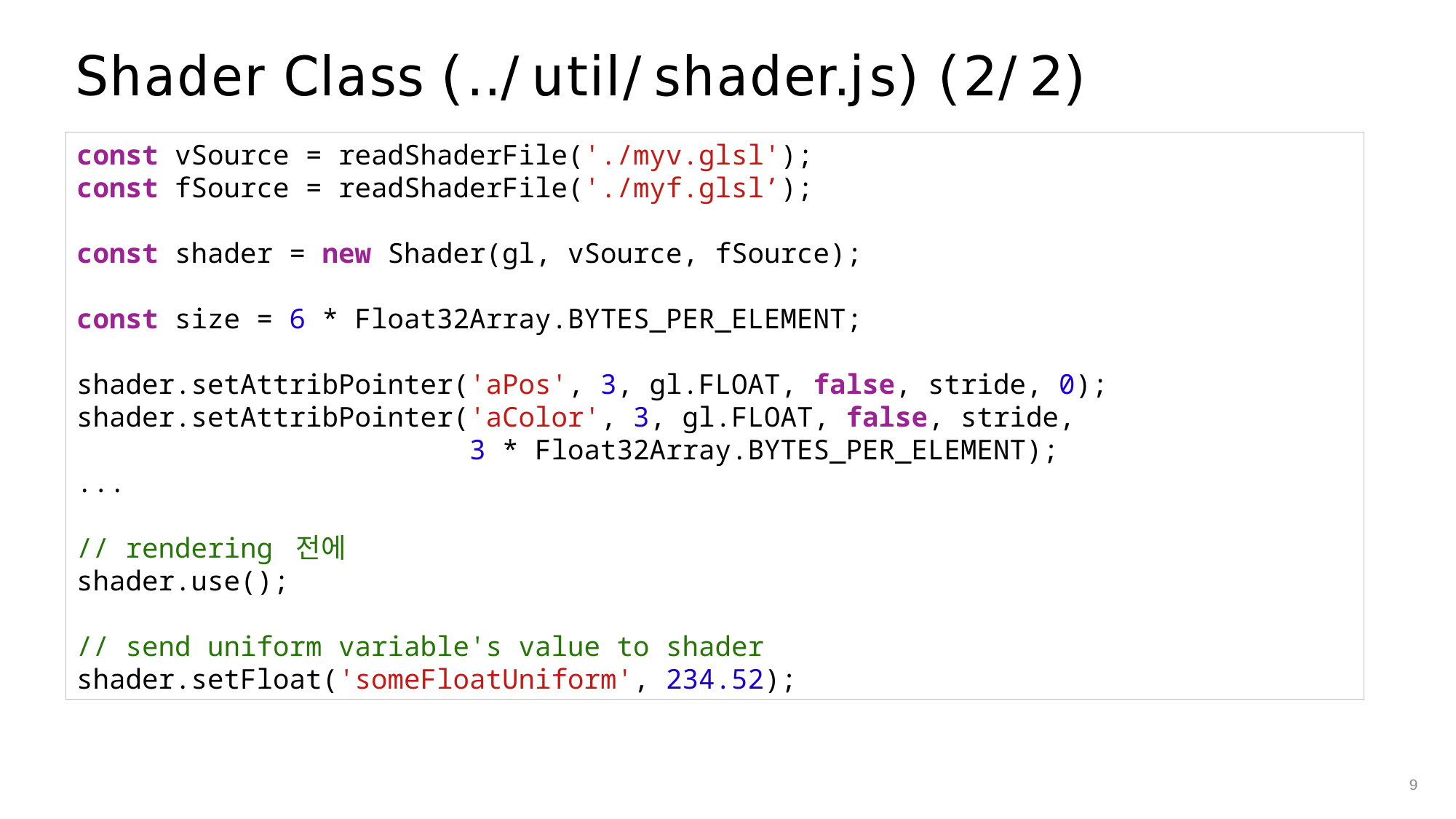

# Shader Class (../util/shader.js) (2/2)
const vSource = readShaderFile('./myv.glsl');
const fSource = readShaderFile('./myf.glsl’);

const shader = new Shader(gl, vSource, fSource);

const size = 6 * Float32Array.BYTES_PER_ELEMENT;

shader.setAttribPointer('aPos', 3, gl.FLOAT, false, stride, 0);
shader.setAttribPointer('aColor', 3, gl.FLOAT, false, stride,
                        3 * Float32Array.BYTES_PER_ELEMENT);
...

// rendering 전에
shader.use();

// send uniform variable's value to shader
shader.setFloat('someFloatUniform', 234.52);
9